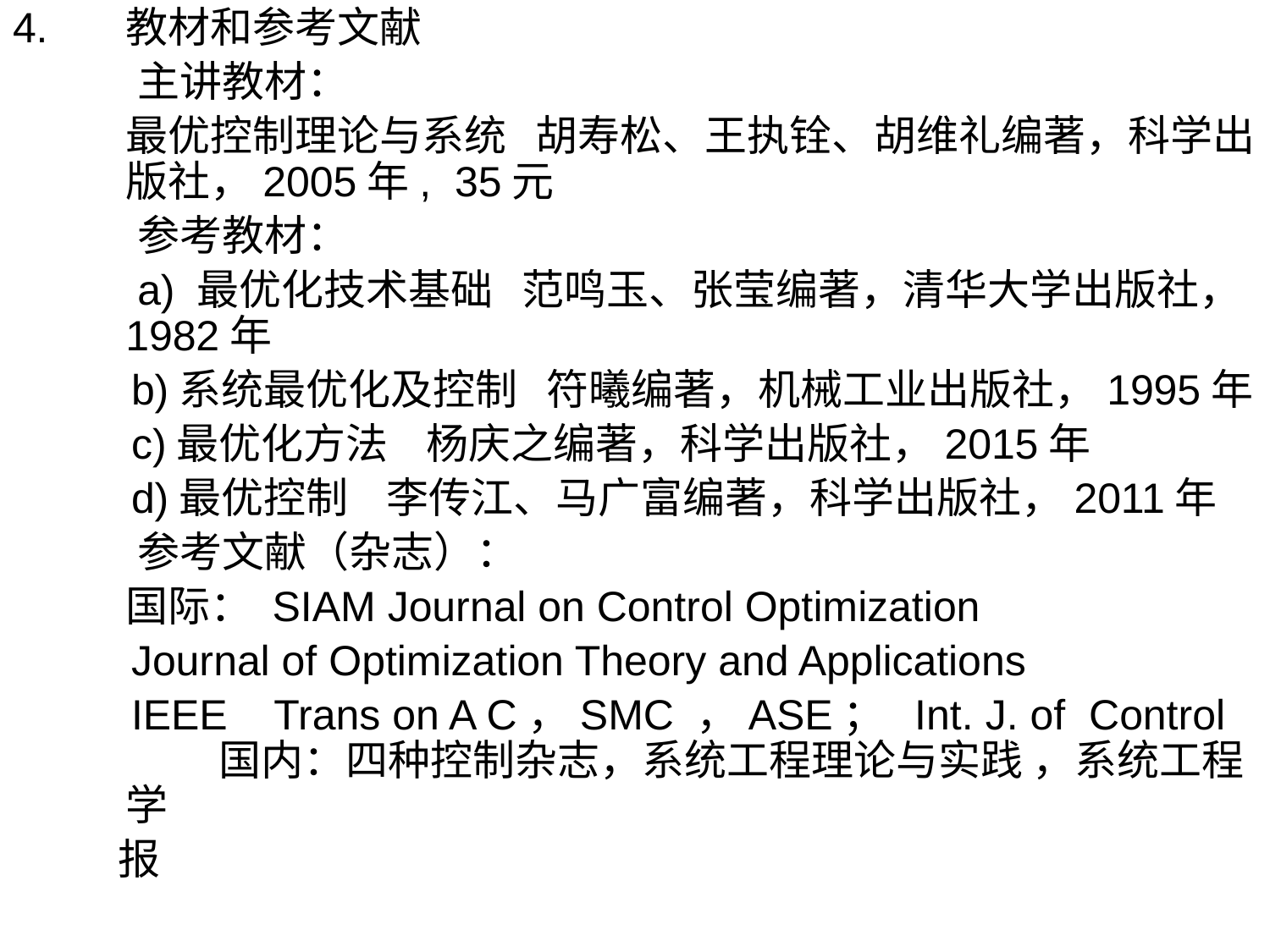

教材和参考文献
            主讲教材：
	最优控制理论与系统   胡寿松、王执铨、胡维礼编著，科学出版社，2005年,  35元
            参考教材：
	 a) 最优化技术基础   范鸣玉、张莹编著，清华大学出版社，1982年
          b)系统最优化及控制   符曦编著，机械工业出版社，1995年
          c)最优化方法    杨庆之编著，科学出版社，2015年
          d)最优控制    李传江、马广富编著，科学出版社，2011年
            参考文献（杂志）：
	国际： SIAM Journal on Control Optimization
          Journal of Optimization Theory and Applications
          IEEE    Trans on A C，SMC ，ASE；  Int. J. of  Control          国内：四种控制杂志，系统工程理论与实践 ，系统工程学
          报